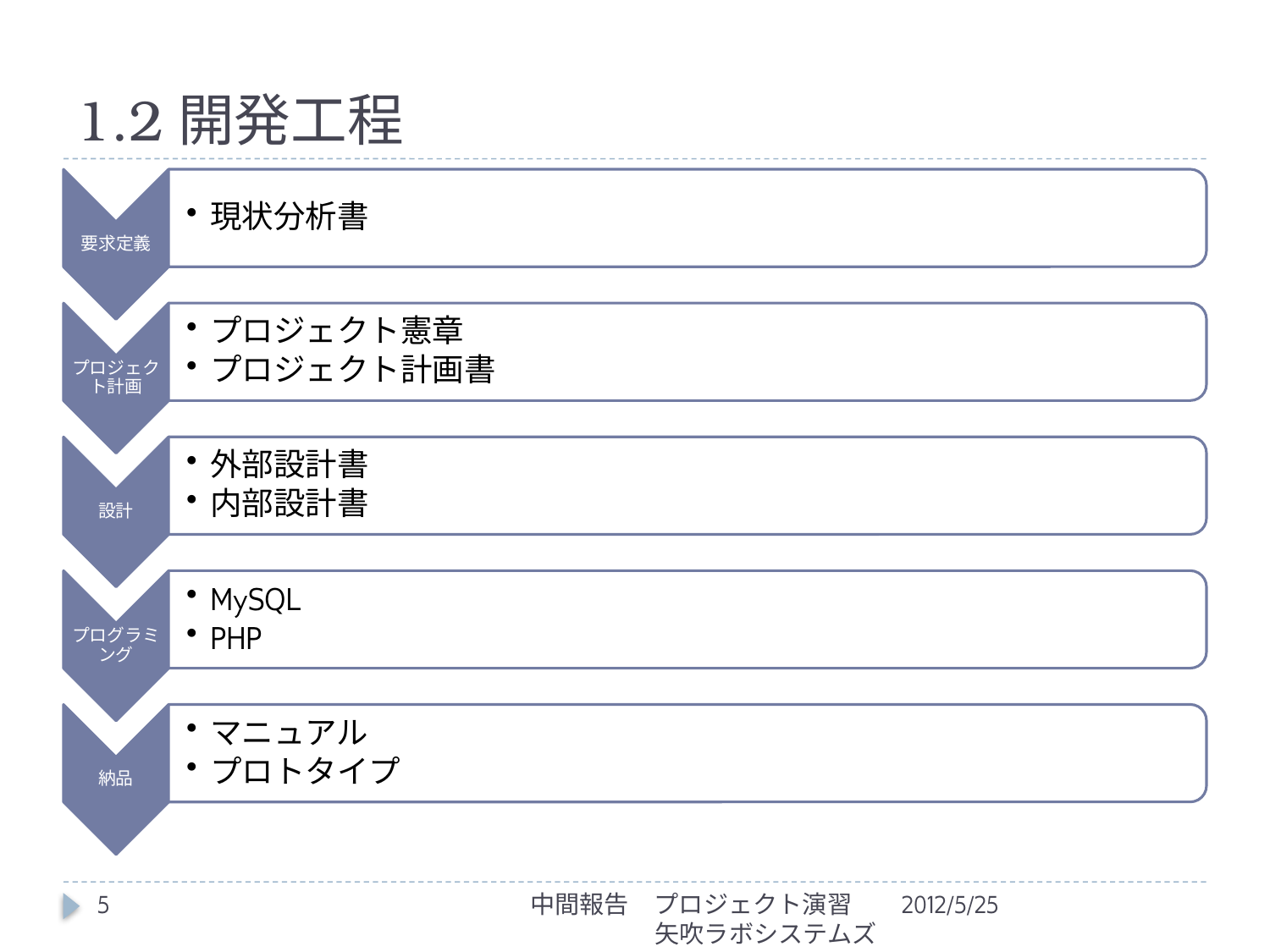

# 1.2開発工程
要求定義
現状分析書
プロジェクト計画
プロジェクト憲章
プロジェクト計画書
設計
外部設計書
内部設計書
プログラミング
MySQL
PHP
納品
マニュアル
プロトタイプ
5
中間報告　プロジェクト演習
矢吹ラボシステムズ
2012/5/25